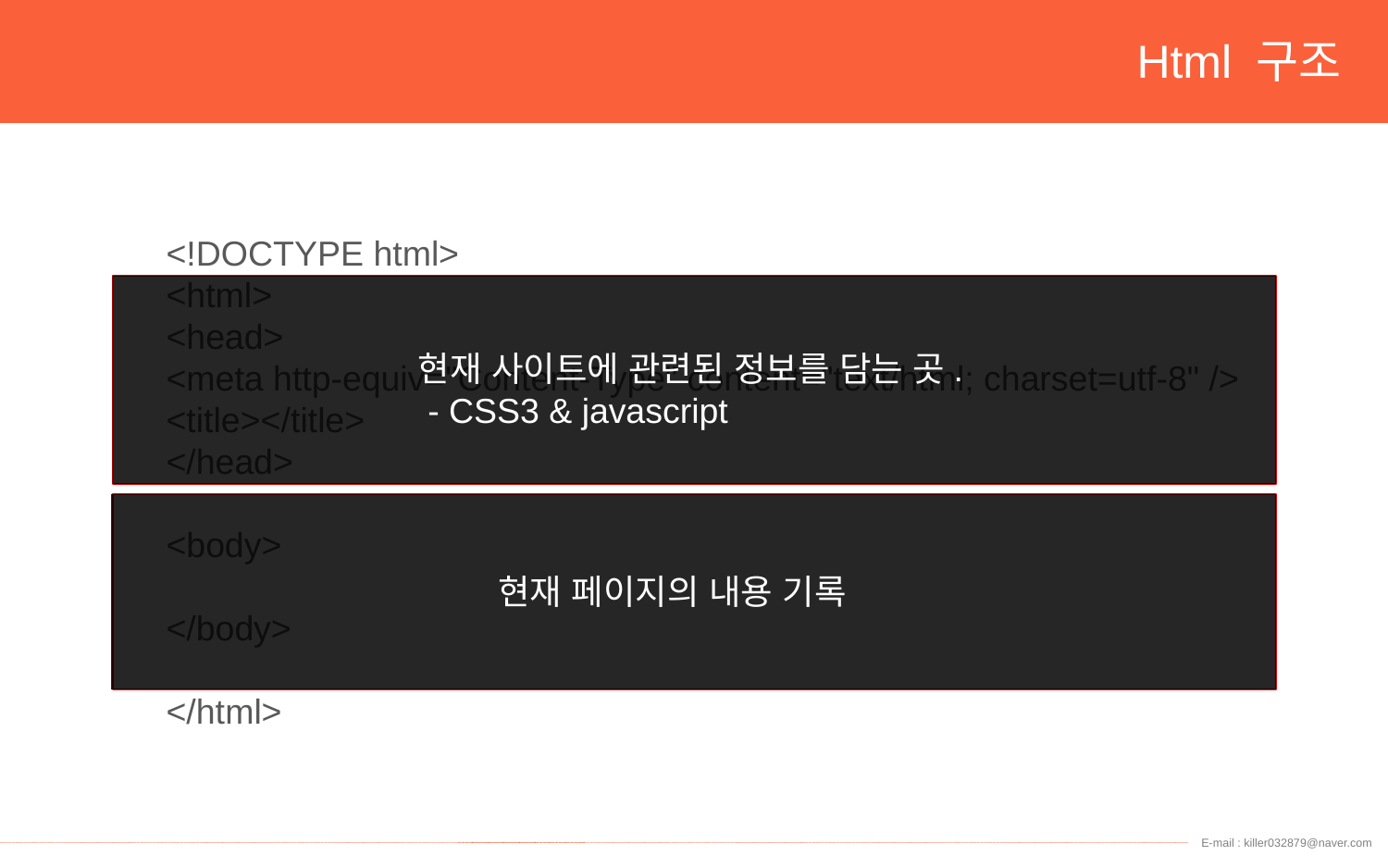

Html 구조
<!DOCTYPE html>
<html>
<head>
<meta http-equiv="Content-Type" content="text/html; charset=utf-8" />
<title></title>
</head>

<body>

</body>

</html>

현재 사이트에 관련된 정보를 담는 곳.
 - CSS3 & javascript

현재 페이지의 내용 기록